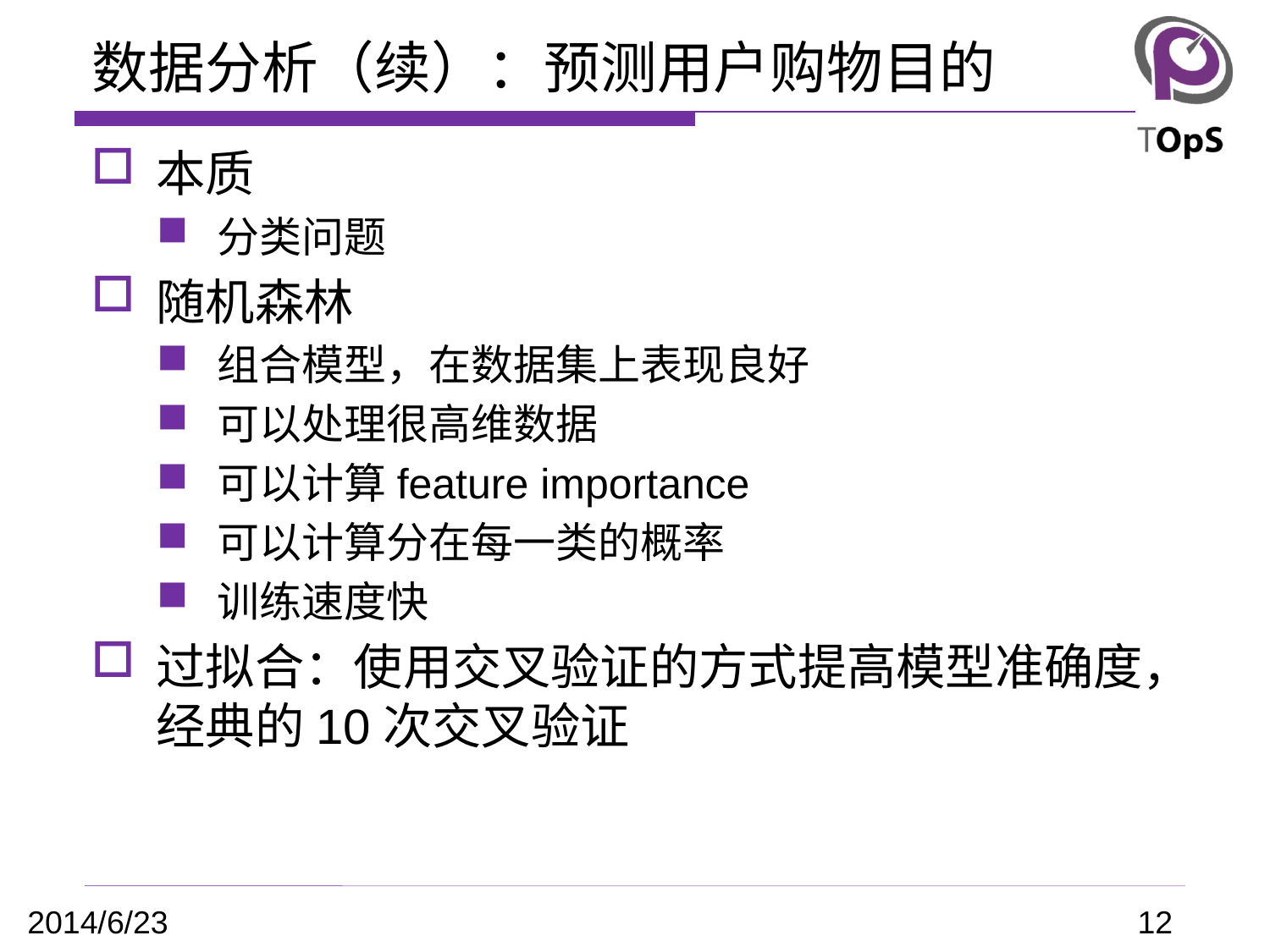

# 数据分析（续）：预测用户购物目的
本质
分类问题
随机森林
组合模型，在数据集上表现良好
可以处理很高维数据
可以计算feature importance
可以计算分在每一类的概率
训练速度快
过拟合：使用交叉验证的方式提高模型准确度，经典的10次交叉验证
12
2014/6/23